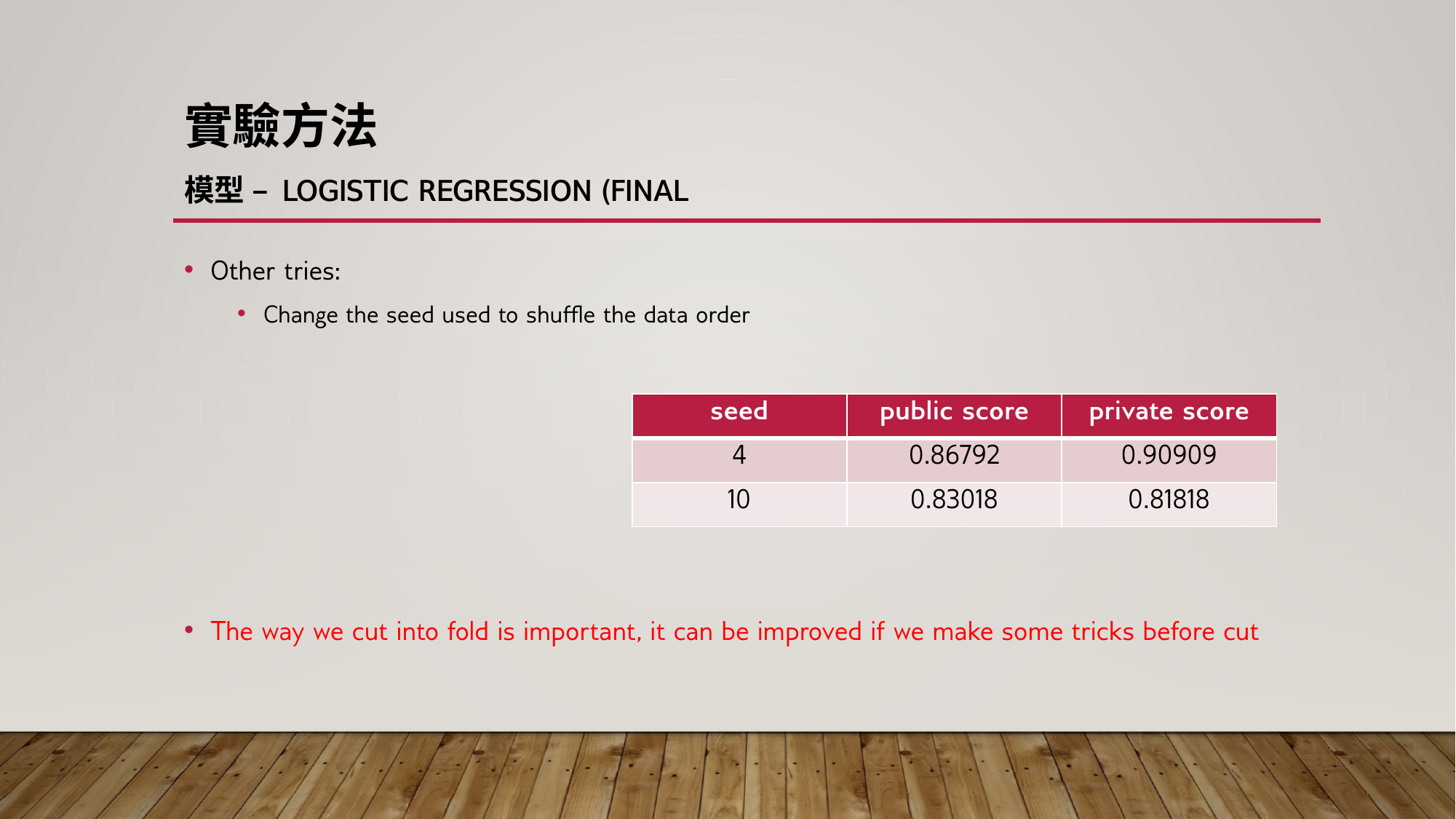

# 實驗方法 模型 – logistic regression (FINAL
Other tries:
Change the seed used to shuffle the data order

The way we cut into fold is important, it can be improved if we make some tricks before cut
| seed | public score | private score |
| --- | --- | --- |
| 4 | 0.86792 | 0.90909 |
| 10 | 0.83018 | 0.81818 |